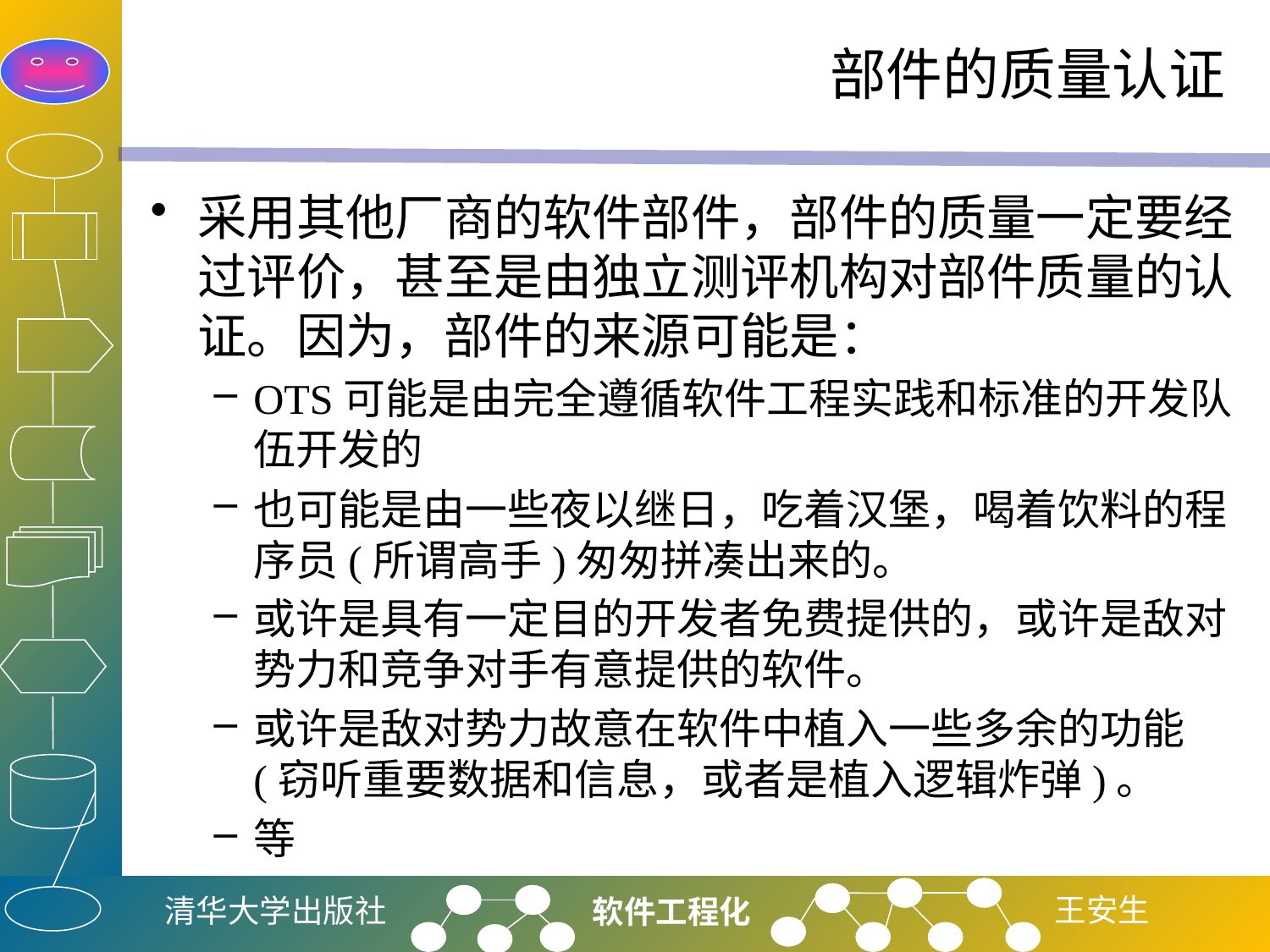

# 部件的质量认证
采用其他厂商的软件部件，部件的质量一定要经过评价，甚至是由独立测评机构对部件质量的认证。因为，部件的来源可能是：
OTS可能是由完全遵循软件工程实践和标准的开发队伍开发的
也可能是由一些夜以继日，吃着汉堡，喝着饮料的程序员(所谓高手)匆匆拼凑出来的。
或许是具有一定目的开发者免费提供的，或许是敌对势力和竞争对手有意提供的软件。
或许是敌对势力故意在软件中植入一些多余的功能(窃听重要数据和信息，或者是植入逻辑炸弹)。
等